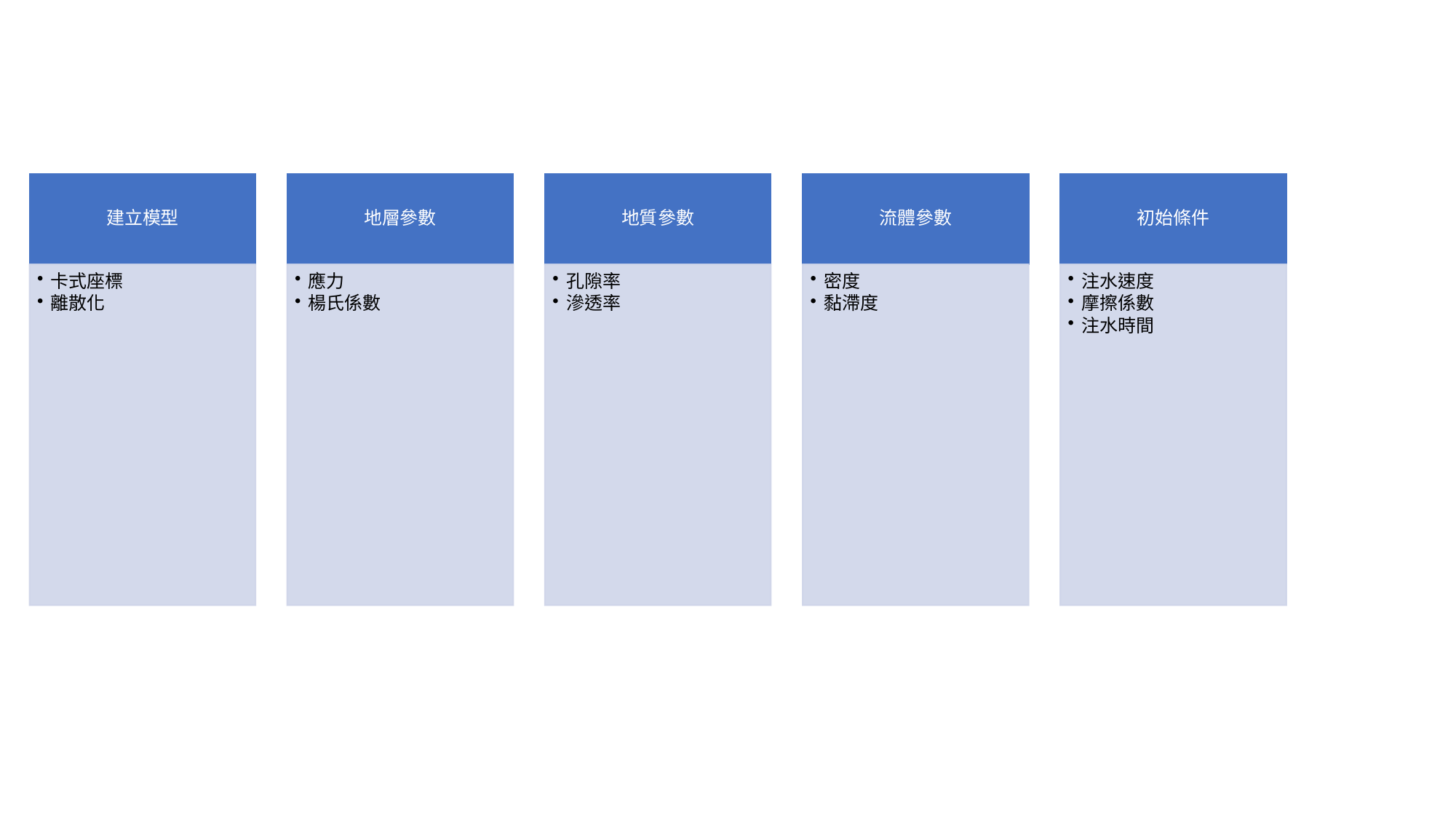

建立模型
卡式座標
離散化
地層參數
應力
楊氏係數
地質參數
孔隙率
滲透率
流體參數
密度
黏滯度
初始條件
注水速度
摩擦係數
注水時間